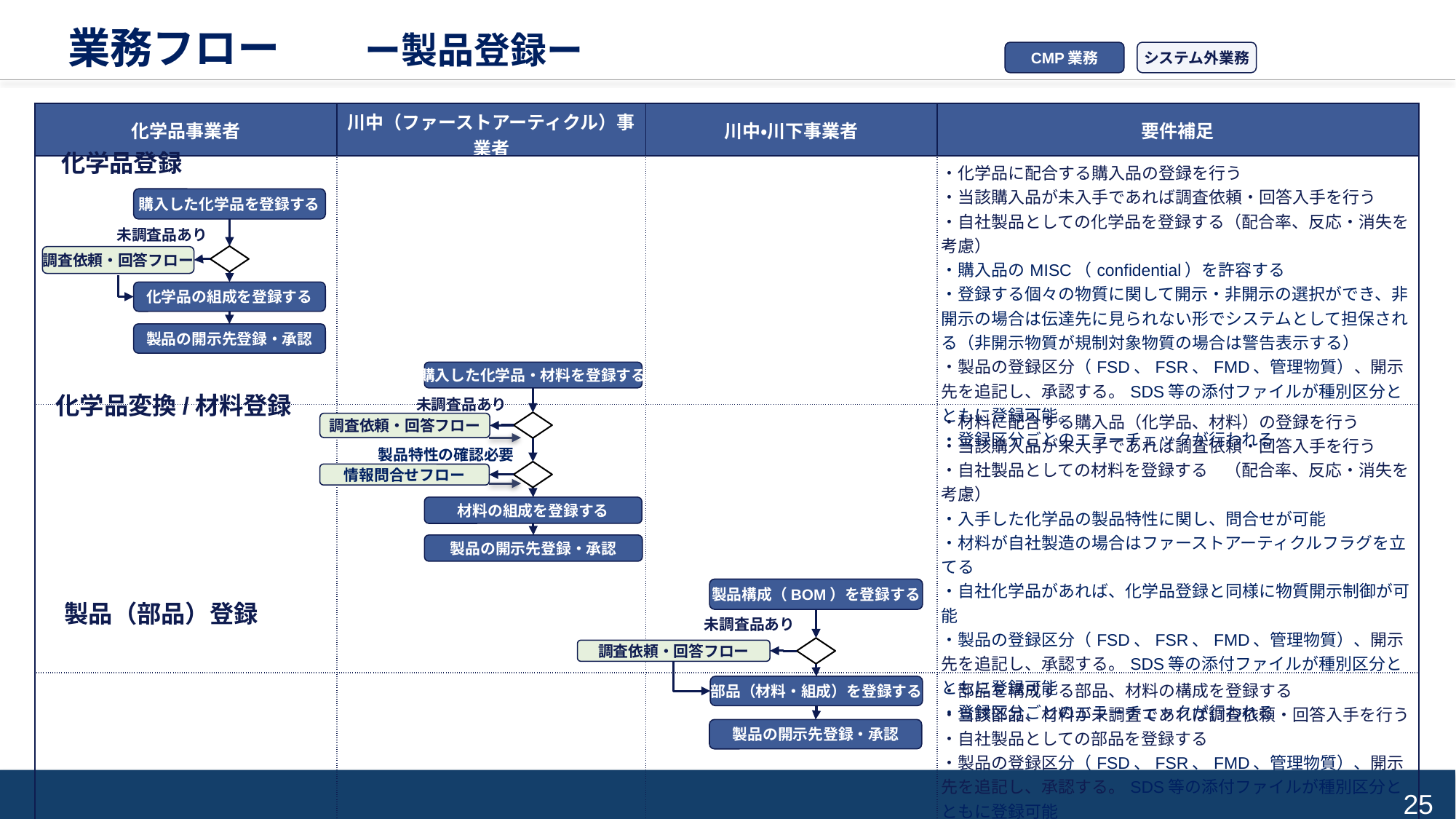

業務フロー　　ー製品登録ー
CMP業務
システム外業務
| 化学品事業者 | 川中（ファーストアーティクル）事業者 | 川中・川下事業者 | 要件補足 |
| --- | --- | --- | --- |
|  |  |  | ・化学品に配合する購入品の登録を行う ・当該購入品が未入手であれば調査依頼・回答入手を行う ・自社製品としての化学品を登録する（配合率、反応・消失を考慮） ・購入品のMISC（confidential）を許容する ・登録する個々の物質に関して開示・非開示の選択ができ、非開示の場合は伝達先に見られない形でシステムとして担保される（非開示物質が規制対象物質の場合は警告表示する） ・製品の登録区分（FSD、FSR、FMD、管理物質）、開示先を追記し、承認する。SDS等の添付ファイルが種別区分とともに登録可能。 ・登録区分ごとのエラーチェックが行われる |
|  |  |  | ・材料に配合する購入品（化学品、材料）の登録を行う ・当該購入品が未入手であれば調査依頼・回答入手を行う ・自社製品としての材料を登録する　（配合率、反応・消失を考慮） ・入手した化学品の製品特性に関し、問合せが可能 ・材料が自社製造の場合はファーストアーティクルフラグを立てる ・自社化学品があれば、化学品登録と同様に物質開示制御が可能 ・製品の登録区分（FSD、FSR、FMD、管理物質）、開示先を追記し、承認する。SDS等の添付ファイルが種別区分とともに登録可能 ・登録区分ごとのエラーチェックが行われる |
|  |  |  | ・部品を構成する部品、材料の構成を登録する ・当該部品、材料が未調査であれば調査依頼・回答入手を行う ・自社製品としての部品を登録する ・製品の登録区分（FSD、FSR、FMD、管理物質）、開示先を追記し、承認する。SDS等の添付ファイルが種別区分とともに登録可能 ・登録区分ごとのエラーチェックが行われる |
化学品登録
購入した化学品を登録する
未調査品あり

調査依頼・回答フロー
化学品の組成を登録する
製品の開示先登録・承認
購入した化学品・材料を登録する
化学品変換/材料登録
未調査品あり

調査依頼・回答フロー
製品特性の確認必要

情報問合せフロー
材料の組成を登録する
製品の開示先登録・承認
製品構成（BOM）を登録する
製品（部品）登録
未調査品あり

調査依頼・回答フロー
部品（材料・組成）を登録する
製品の開示先登録・承認